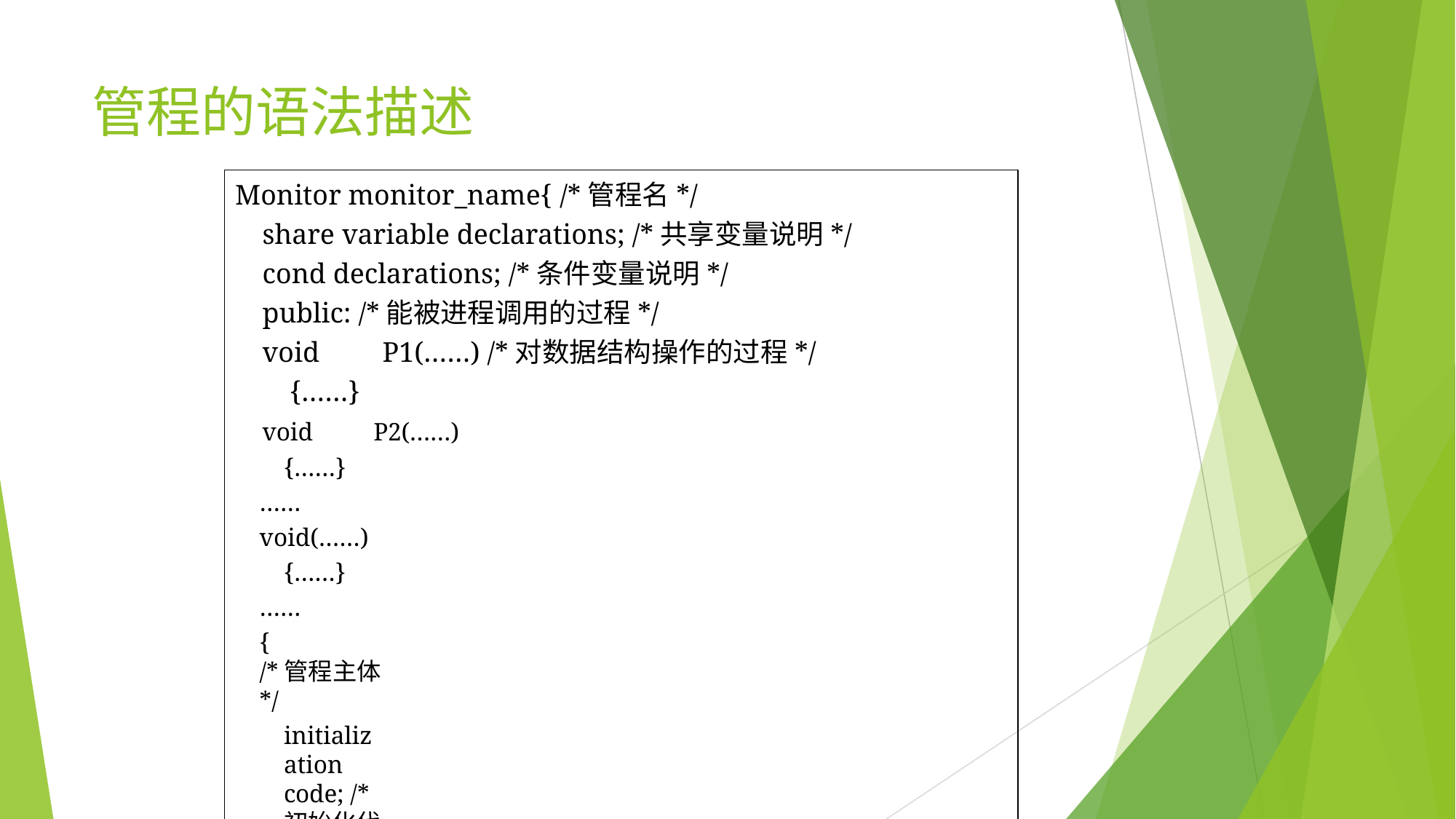

# 管程的语法描述
Monitor monitor_name{	/*管程名*/
share variable declarations; /*共享变量说明*/  cond declarations; /*条件变量说明*/
public: /*能被进程调用的过程*/
void	P1(……) /*对数据结构操作的过程*/
{……}
void	P2(……)
{……}
……  void(……)
{……}
……
{	/*管程主体*/
initialization code; /*初始化代码*/
……
}}